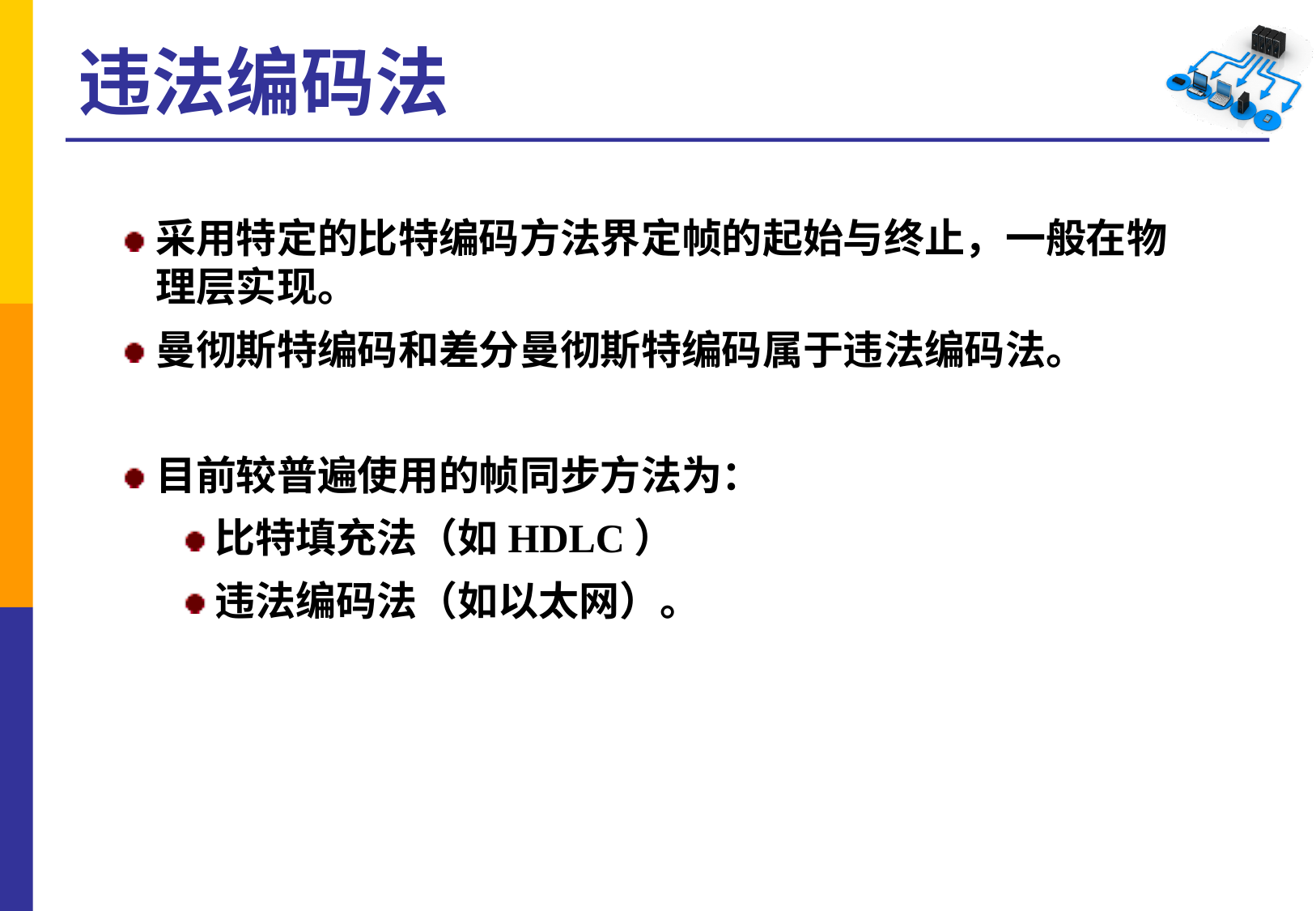

# 违法编码法
采用特定的比特编码方法界定帧的起始与终止，一般在物理层实现。
曼彻斯特编码和差分曼彻斯特编码属于违法编码法。

目前较普遍使用的帧同步方法为：
比特填充法（如HDLC）
违法编码法（如以太网）。